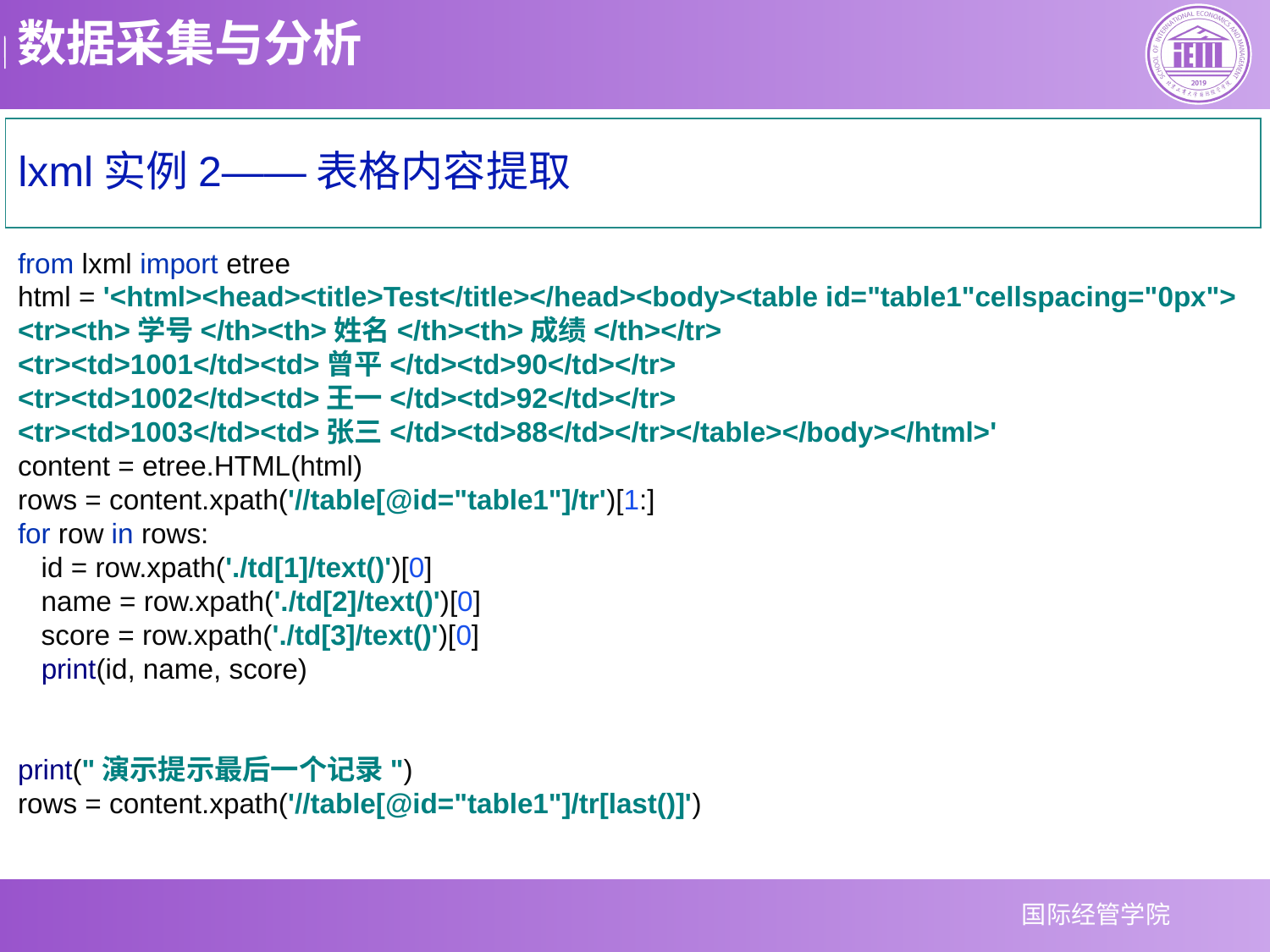

# lxml实例2——表格内容提取
from lxml import etree
html = '<html><head><title>Test</title></head><body><table id="table1"cellspacing="0px">
<tr><th>学号</th><th>姓名</th><th>成绩</th></tr>
<tr><td>1001</td><td>曾平</td><td>90</td></tr>
<tr><td>1002</td><td>王一</td><td>92</td></tr>
<tr><td>1003</td><td>张三</td><td>88</td></tr></table></body></html>'
content = etree.HTML(html)
rows = content.xpath('//table[@id="table1"]/tr')[1:]
for row in rows:
   id = row.xpath('./td[1]/text()')[0]
   name = row.xpath('./td[2]/text()')[0]
   score = row.xpath('./td[3]/text()')[0]
   print(id, name, score)

print("演示提示最后一个记录")
rows = content.xpath('//table[@id="table1"]/tr[last()]')